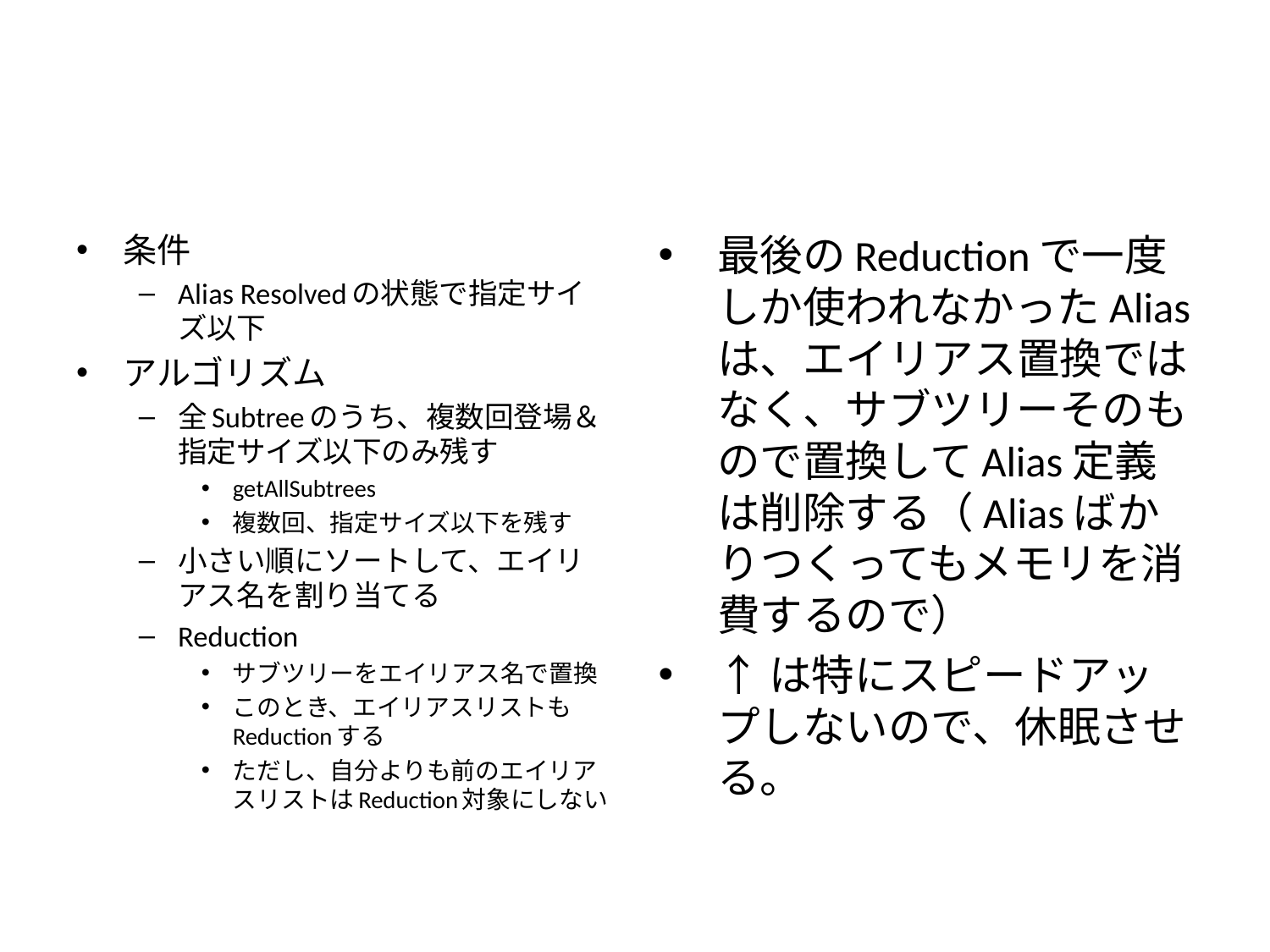

#
条件
Alias Resolvedの状態で指定サイズ以下
アルゴリズム
全Subtreeのうち、複数回登場＆指定サイズ以下のみ残す
getAllSubtrees
複数回、指定サイズ以下を残す
小さい順にソートして、エイリアス名を割り当てる
Reduction
サブツリーをエイリアス名で置換
このとき、エイリアスリストもReductionする
ただし、自分よりも前のエイリアスリストはReduction対象にしない

最後のReductionで一度しか使われなかったAliasは、エイリアス置換ではなく、サブツリーそのもので置換してAlias定義は削除する（Aliasばかりつくってもメモリを消費するので）
↑は特にスピードアップしないので、休眠させる。